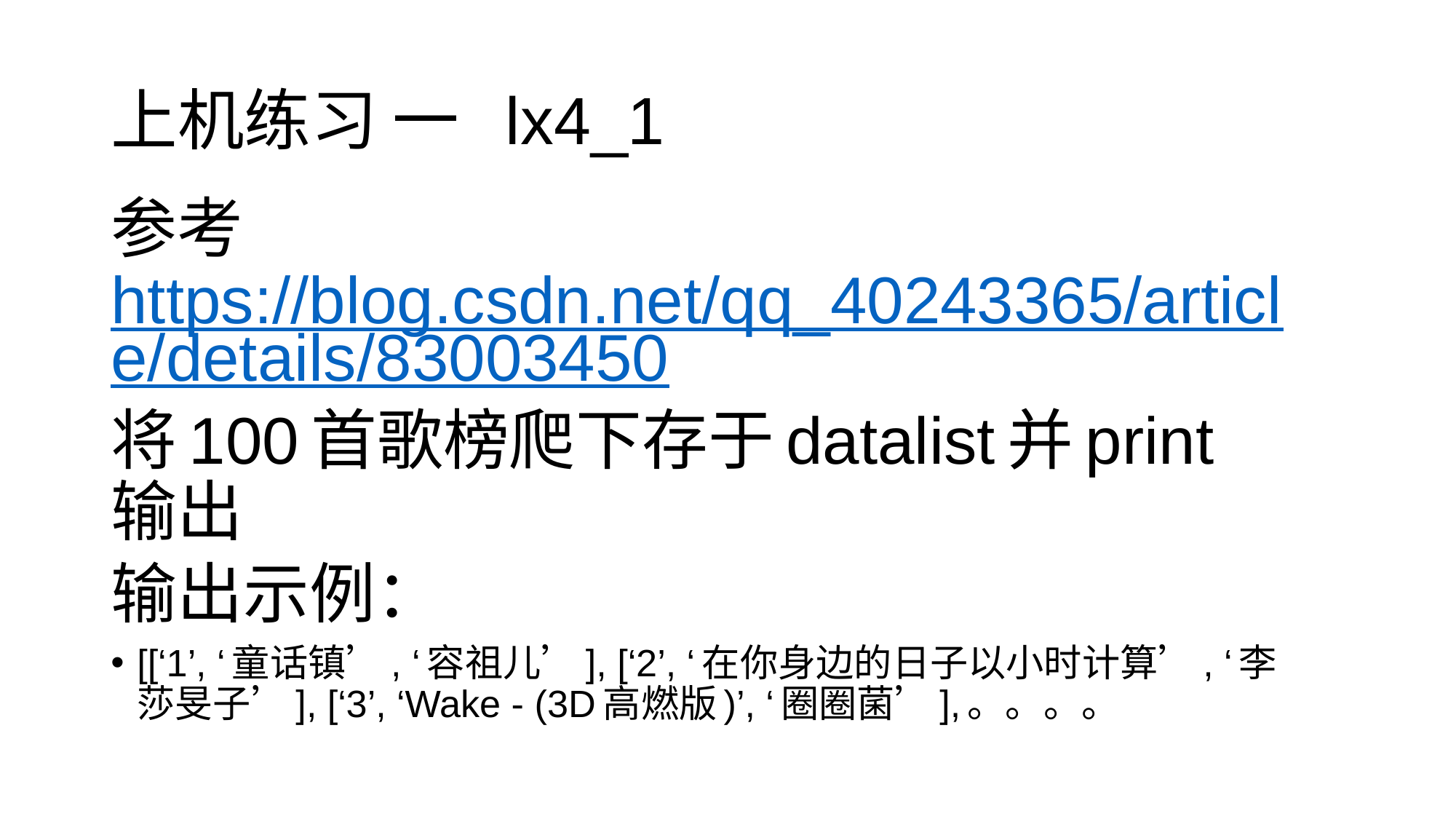

# 上机练习 一  lx4_1
参考https://blog.csdn.net/qq_40243365/article/details/83003450
将100首歌榜爬下存于datalist并print 输出
输出示例：
[[‘1’, ‘童话镇’, ‘容祖儿’], [‘2’, ‘在你身边的日子以小时计算’, ‘李莎旻子’], [‘3’, ‘Wake - (3D高燃版)’, ‘圈圈菌’],。。。。